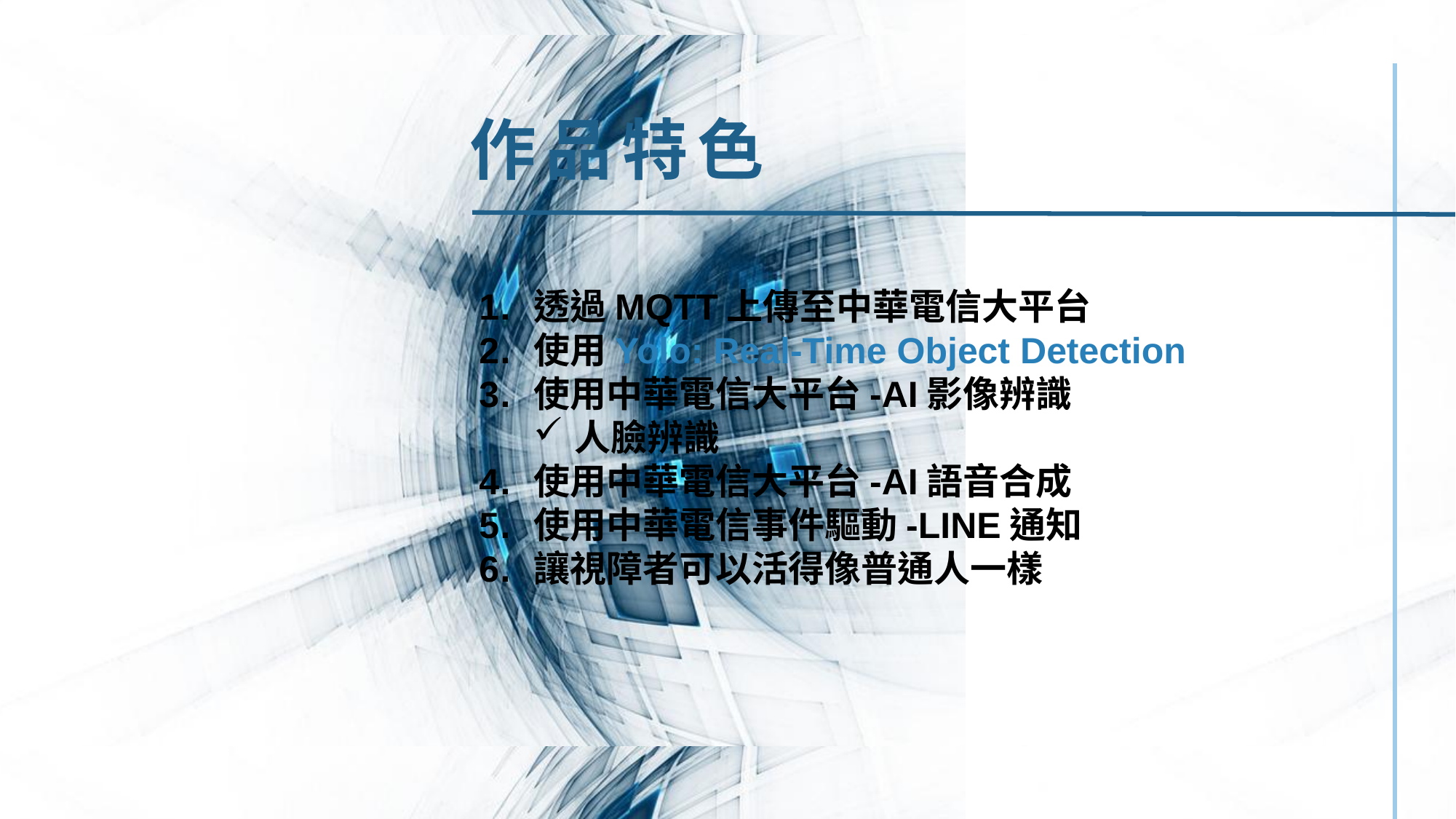

作品特色
透過MQTT上傳至中華電信大平台
使用Yolo: Real-Time Object Detection
使用中華電信大平台-AI影像辨識
人臉辨識
使用中華電信大平台-AI語音合成
使用中華電信事件驅動-LINE通知
讓視障者可以活得像普通人一樣